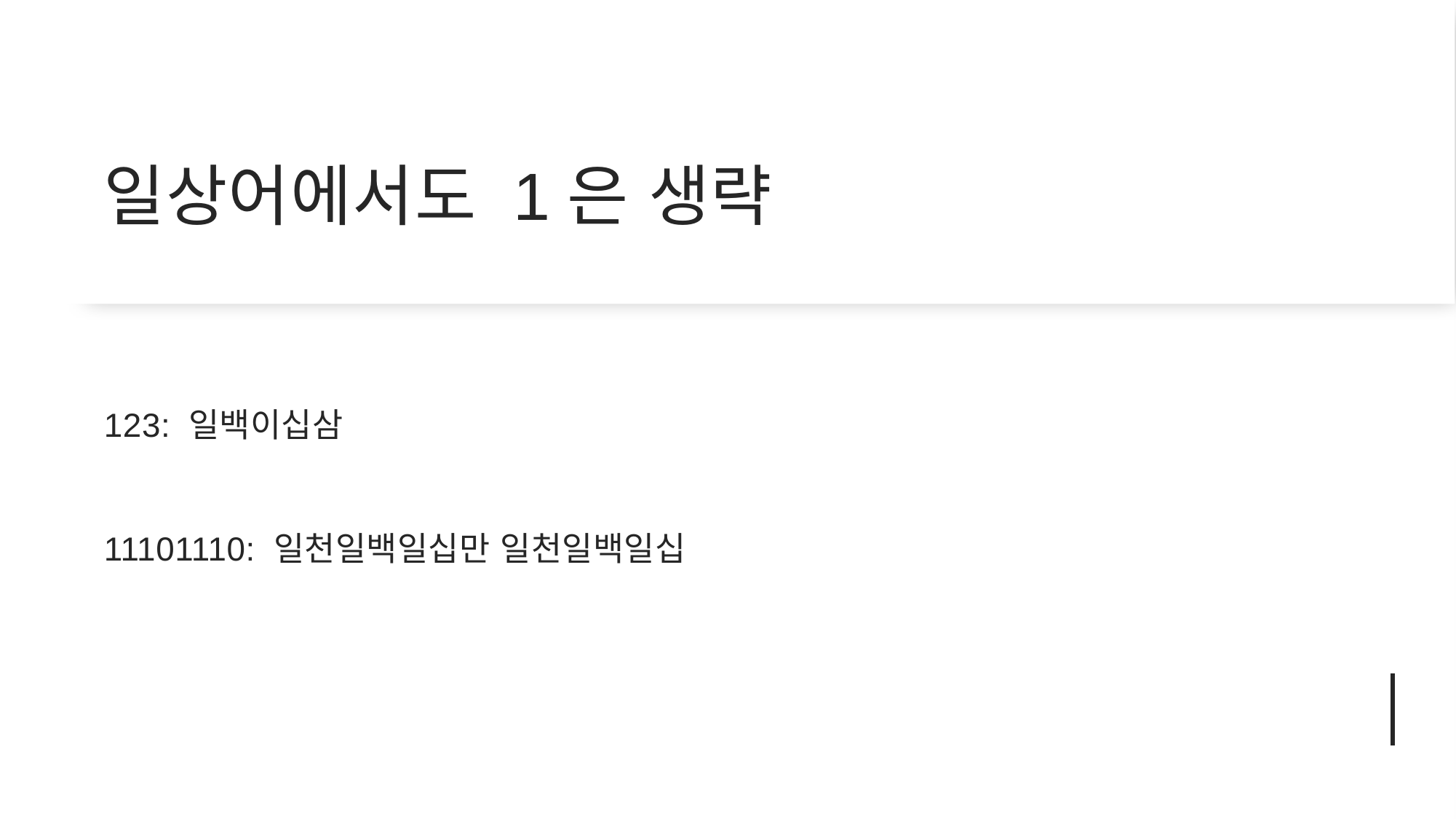

# 일상어에서도 1은 생략

123: 일백이십삼

11101110: 일천일백일십만 일천일백일십